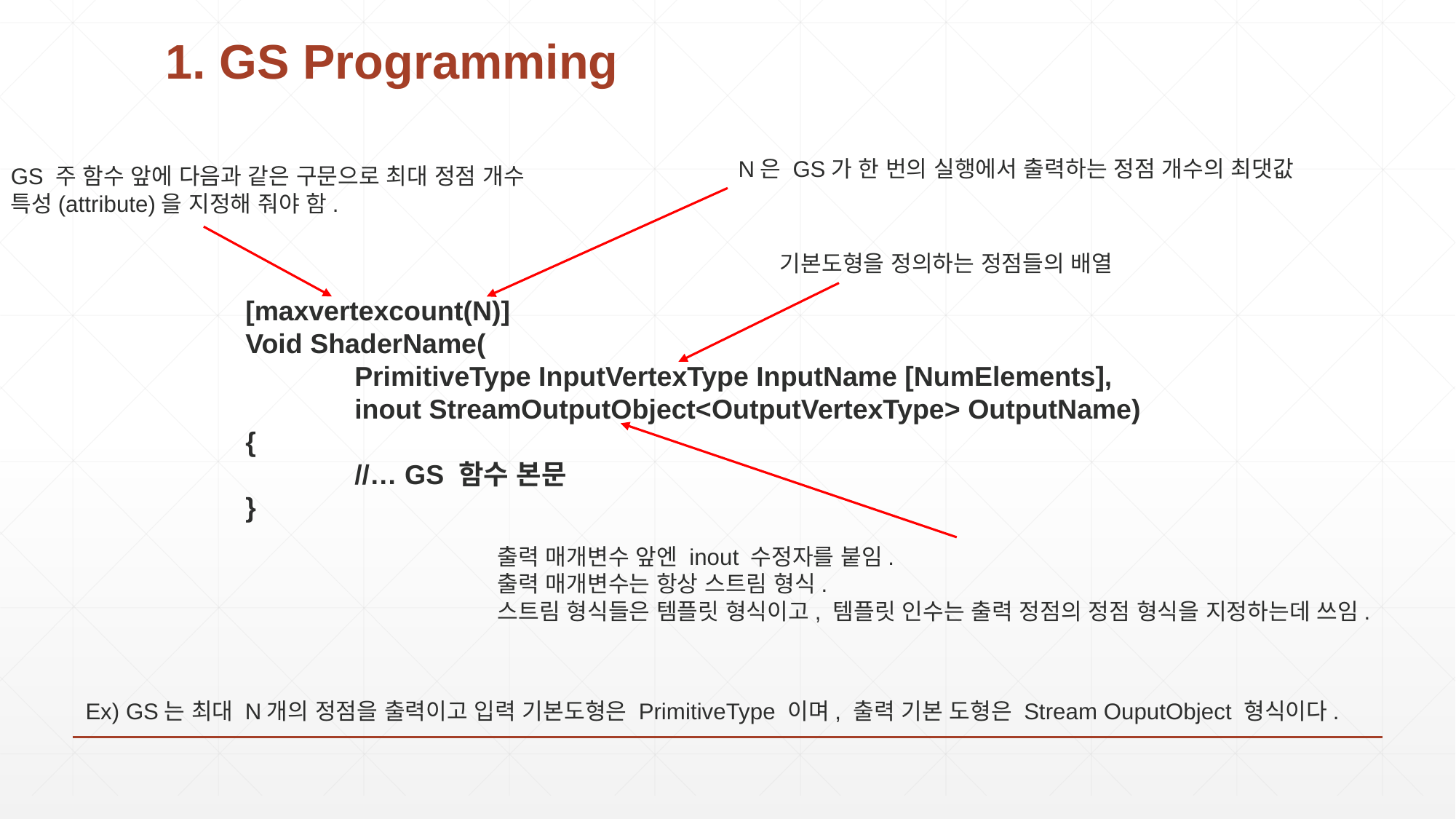

# 1. GS Programming
N은 GS가 한 번의 실행에서 출력하는 정점 개수의 최댓값
GS 주 함수 앞에 다음과 같은 구문으로 최대 정점 개수 특성(attribute)을 지정해 줘야 함.
기본도형을 정의하는 정점들의 배열
[maxvertexcount(N)]
Void ShaderName(
	PrimitiveType InputVertexType InputName [NumElements],
	inout StreamOutputObject<OutputVertexType> OutputName)
{
	//… GS 함수 본문
}
출력 매개변수 앞엔 inout 수정자를 붙임.
출력 매개변수는 항상 스트림 형식.
스트림 형식들은 템플릿 형식이고, 템플릿 인수는 출력 정점의 정점 형식을 지정하는데 쓰임.
Ex) GS는 최대 N개의 정점을 출력이고 입력 기본도형은 PrimitiveType 이며, 출력 기본 도형은 Stream OuputObject 형식이다.